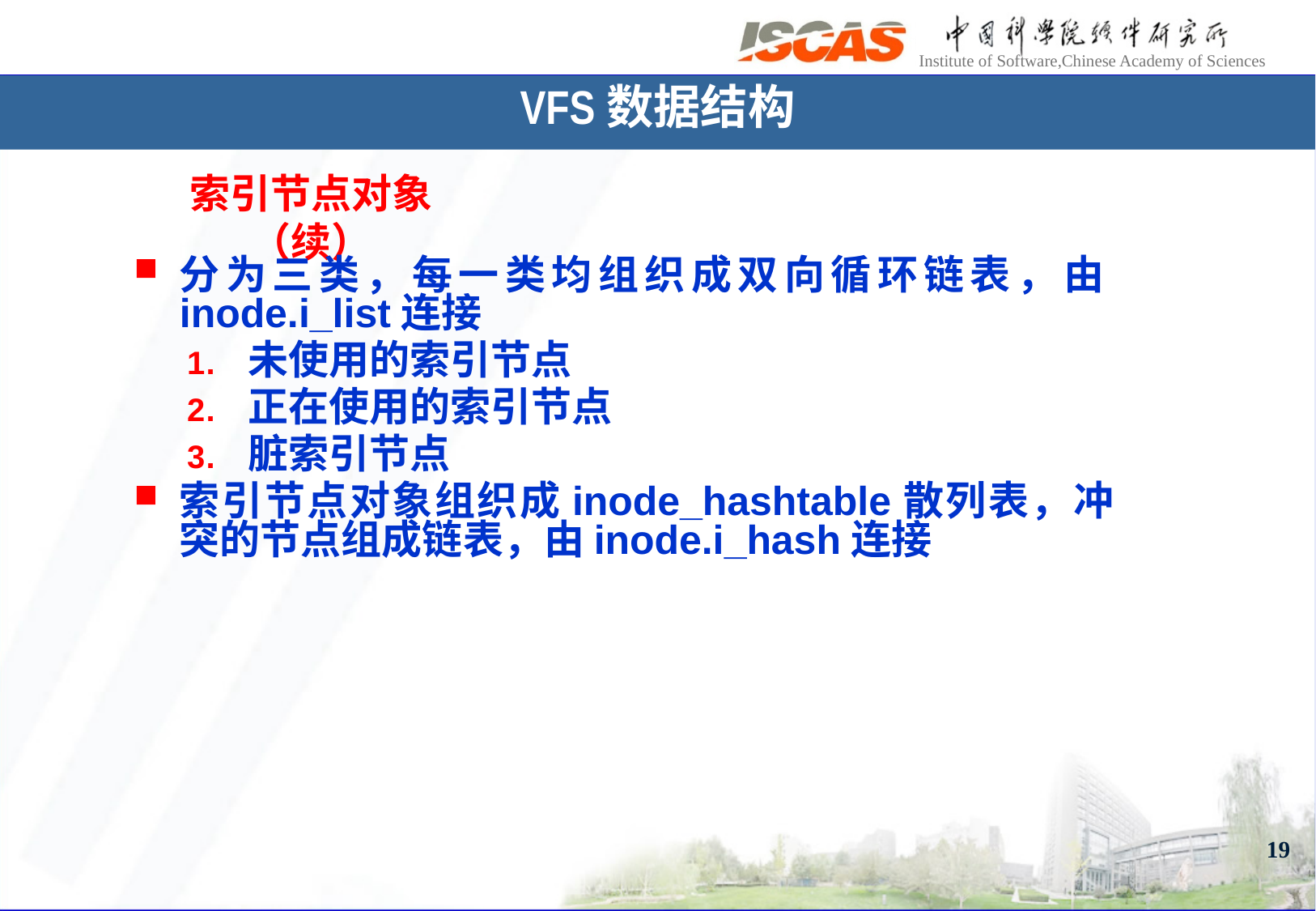

# VFS数据结构
索引节点对象（续）
分为三类，每一类均组织成双向循环链表，由inode.i_list连接
未使用的索引节点
正在使用的索引节点
脏索引节点
索引节点对象组织成inode_hashtable散列表，冲突的节点组成链表，由inode.i_hash连接
19